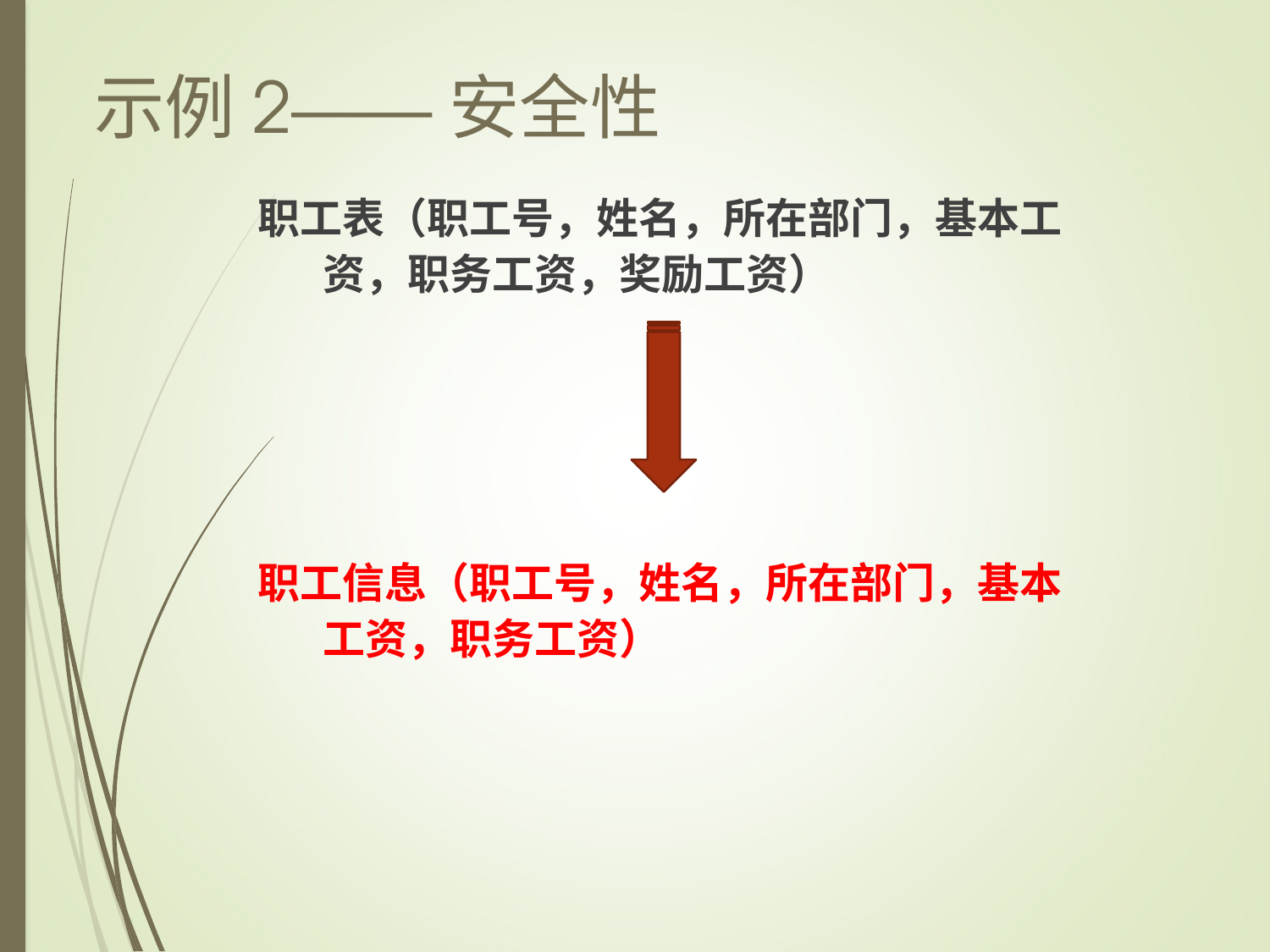

示例2——安全性
职工表（职工号，姓名，所在部门，基本工资，职务工资，奖励工资）

职工信息（职工号，姓名，所在部门，基本工资，职务工资）